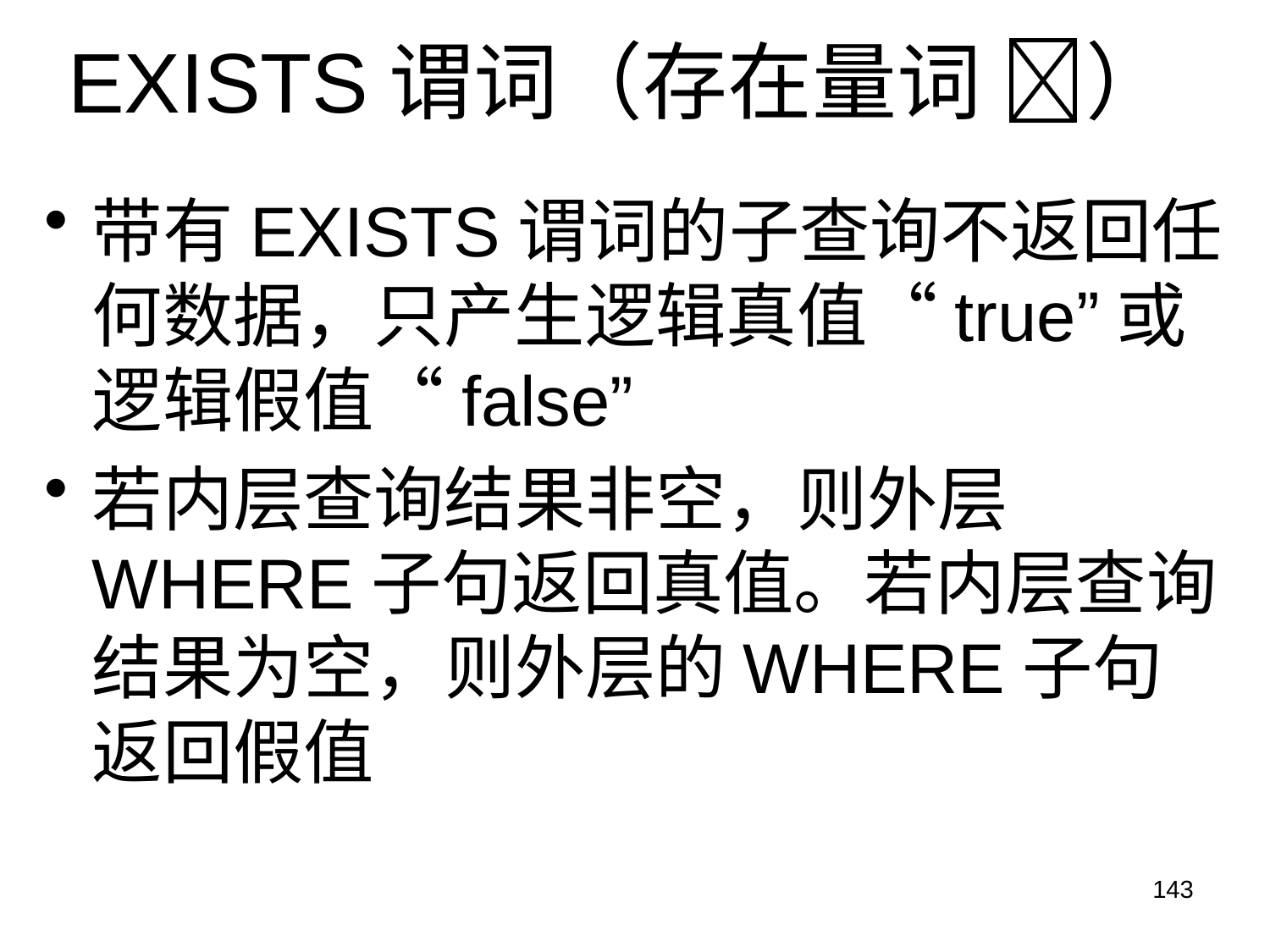

# EXISTS谓词（存在量词 ∃）
带有EXISTS谓词的子查询不返回任何数据，只产生逻辑真值“true”或逻辑假值“false”
若内层查询结果非空，则外层WHERE子句返回真值。若内层查询结果为空，则外层的WHERE子句返回假值
143